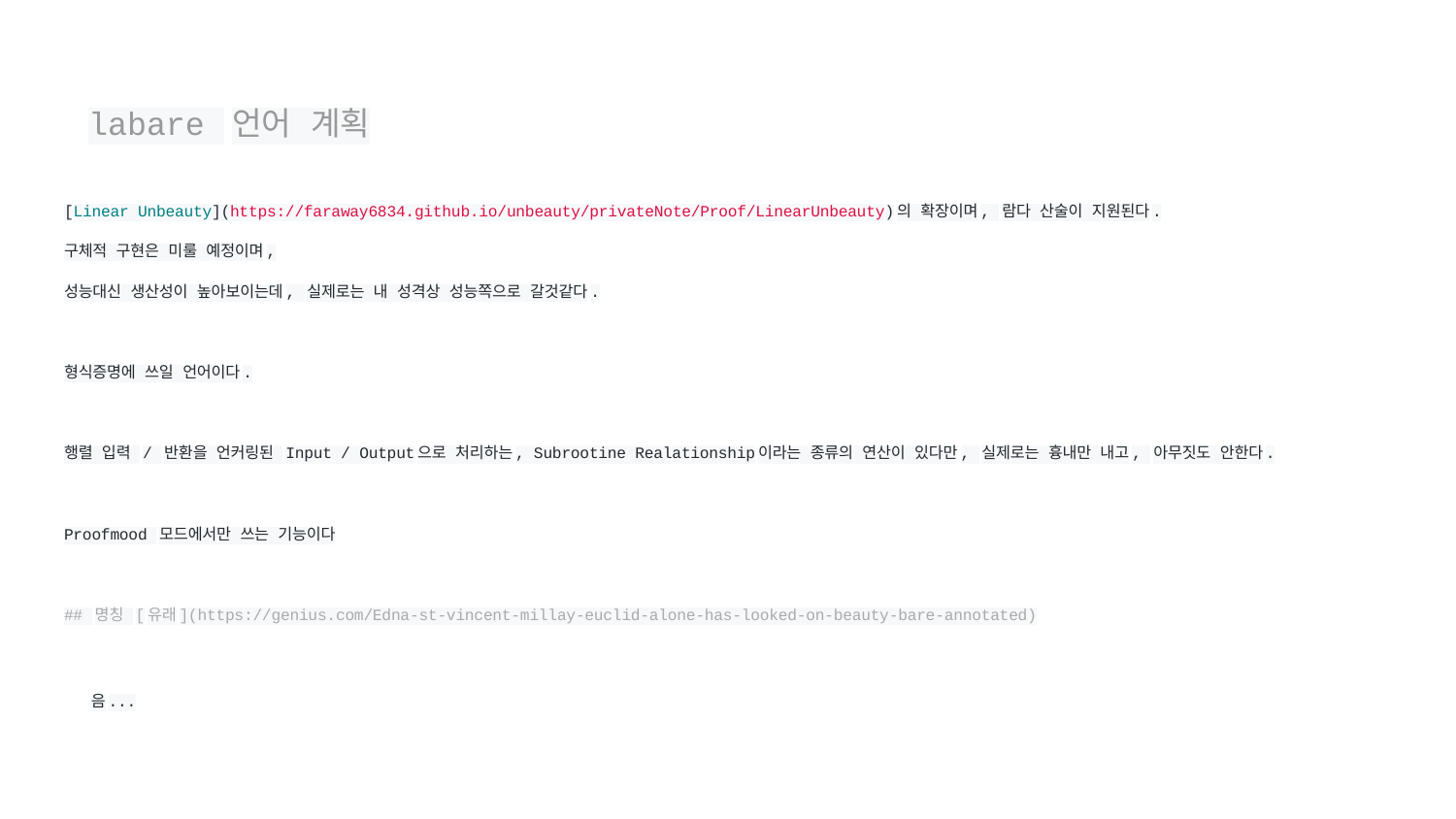

# labare 언어 계획
[Linear Unbeauty](https://faraway6834.github.io/unbeauty/privateNote/Proof/LinearUnbeauty)의 확장이며, 람다 산술이 지원된다.
구체적 구현은 미룰 예정이며,
성능대신 생산성이 높아보이는데, 실제로는 내 성격상 성능쪽으로 갈것같다.

형식증명에 쓰일 언어이다.

행렬 입력 / 반환을 언커링된 Input / Output으로 처리하는, Subrootine Realationship이라는 종류의 연산이 있다만, 실제로는 흉내만 내고, 아무짓도 안한다.

Proofmood 모드에서만 쓰는 기능이다

## 명칭 [유래](https://genius.com/Edna-st-vincent-millay-euclid-alone-has-looked-on-beauty-bare-annotated)

음...